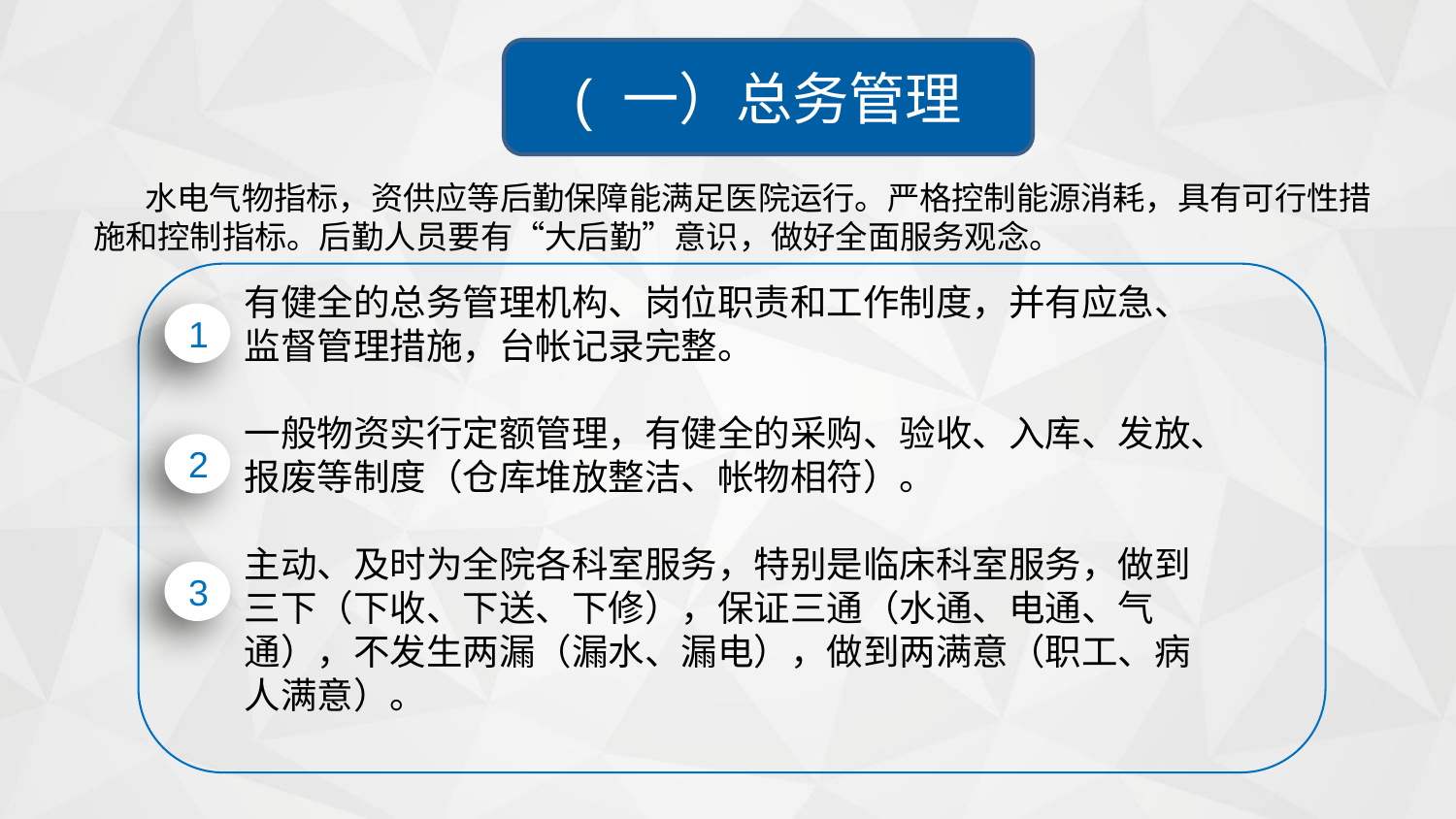

( 一）总务管理
      水电气物指标，资供应等后勤保障能满足医院运行。严格控制能源消耗，具有可行性措施和控制指标。后勤人员要有“大后勤”意识，做好全面服务观念。

有健全的总务管理机构、岗位职责和工作制度，并有应急、监督管理措施，台帐记录完整。

一般物资实行定额管理，有健全的采购、验收、入库、发放、报废等制度（仓库堆放整洁、帐物相符）。

主动、及时为全院各科室服务，特别是临床科室服务，做到三下（下收、下送、下修），保证三通（水通、电通、气通），不发生两漏（漏水、漏电），做到两满意（职工、病人满意）。
1
2
3